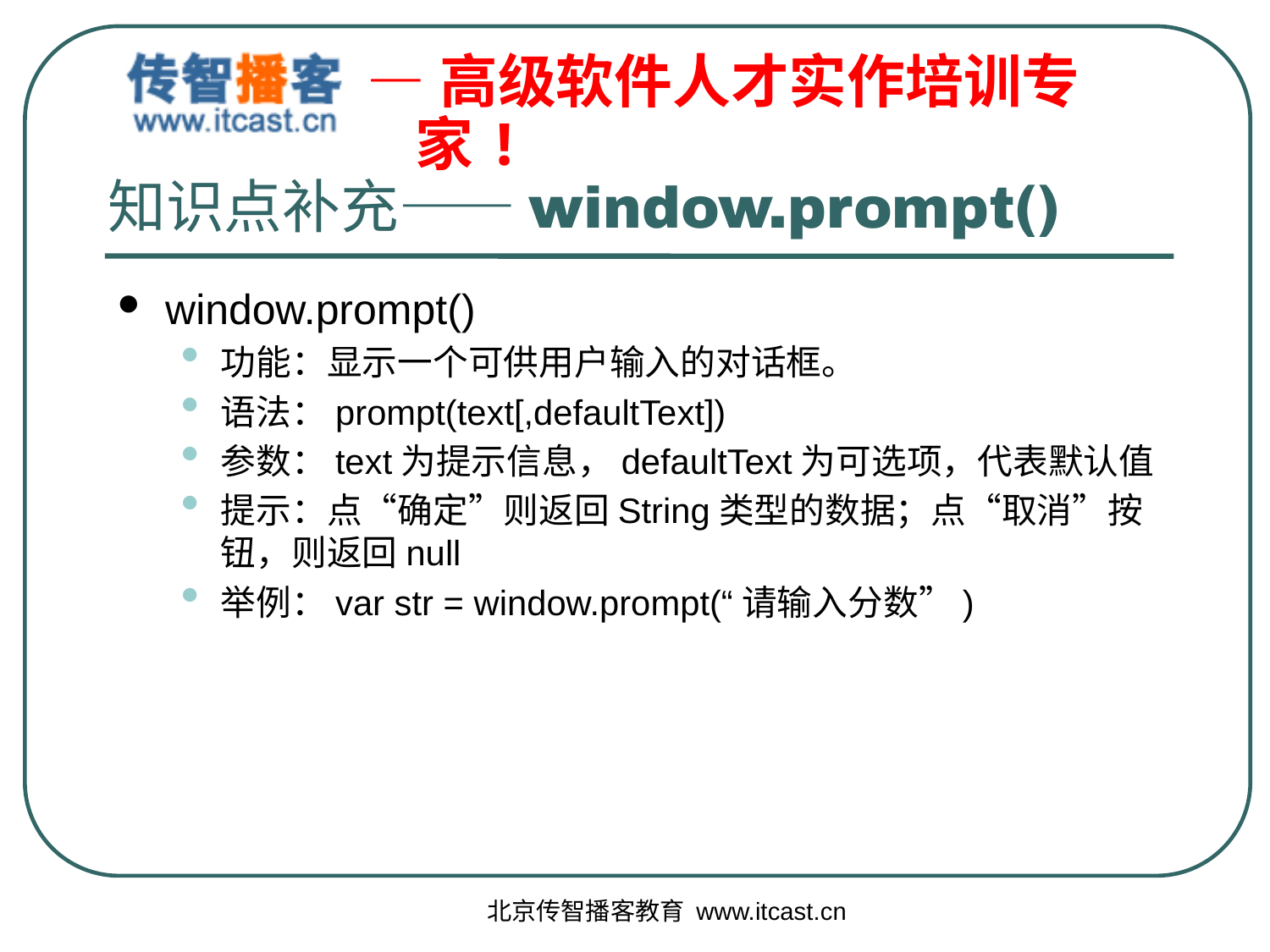

知识点补充——window.prompt()
window.prompt()
功能：显示一个可供用户输入的对话框。
语法：prompt(text[,defaultText])
参数：text为提示信息，defaultText为可选项，代表默认值
提示：点“确定”则返回String类型的数据；点“取消”按钮，则返回null
举例：var str = window.prompt(“请输入分数”)